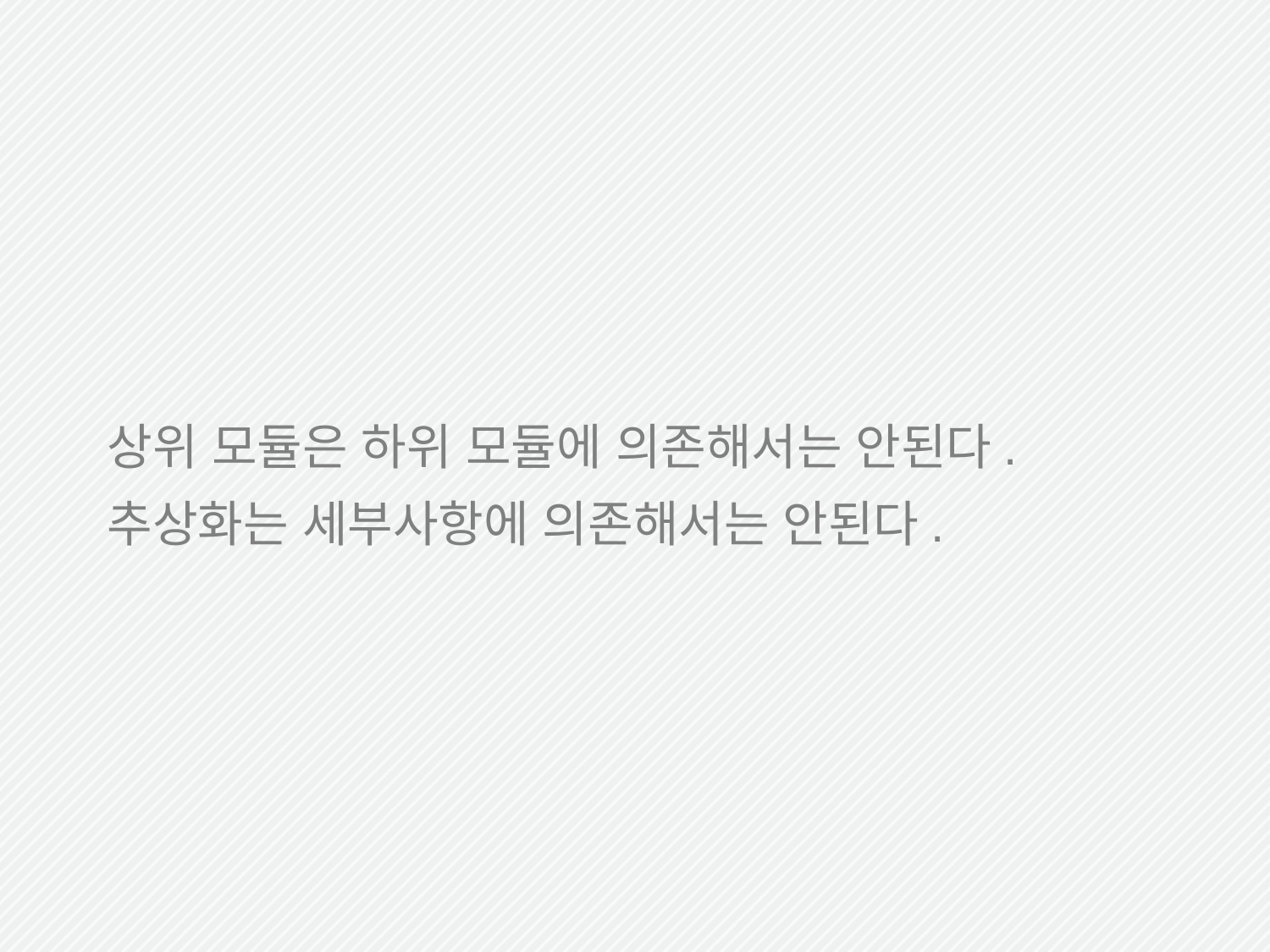

상위 모듈은 하위 모듈에 의존해서는 안된다.
추상화는 세부사항에 의존해서는 안된다.